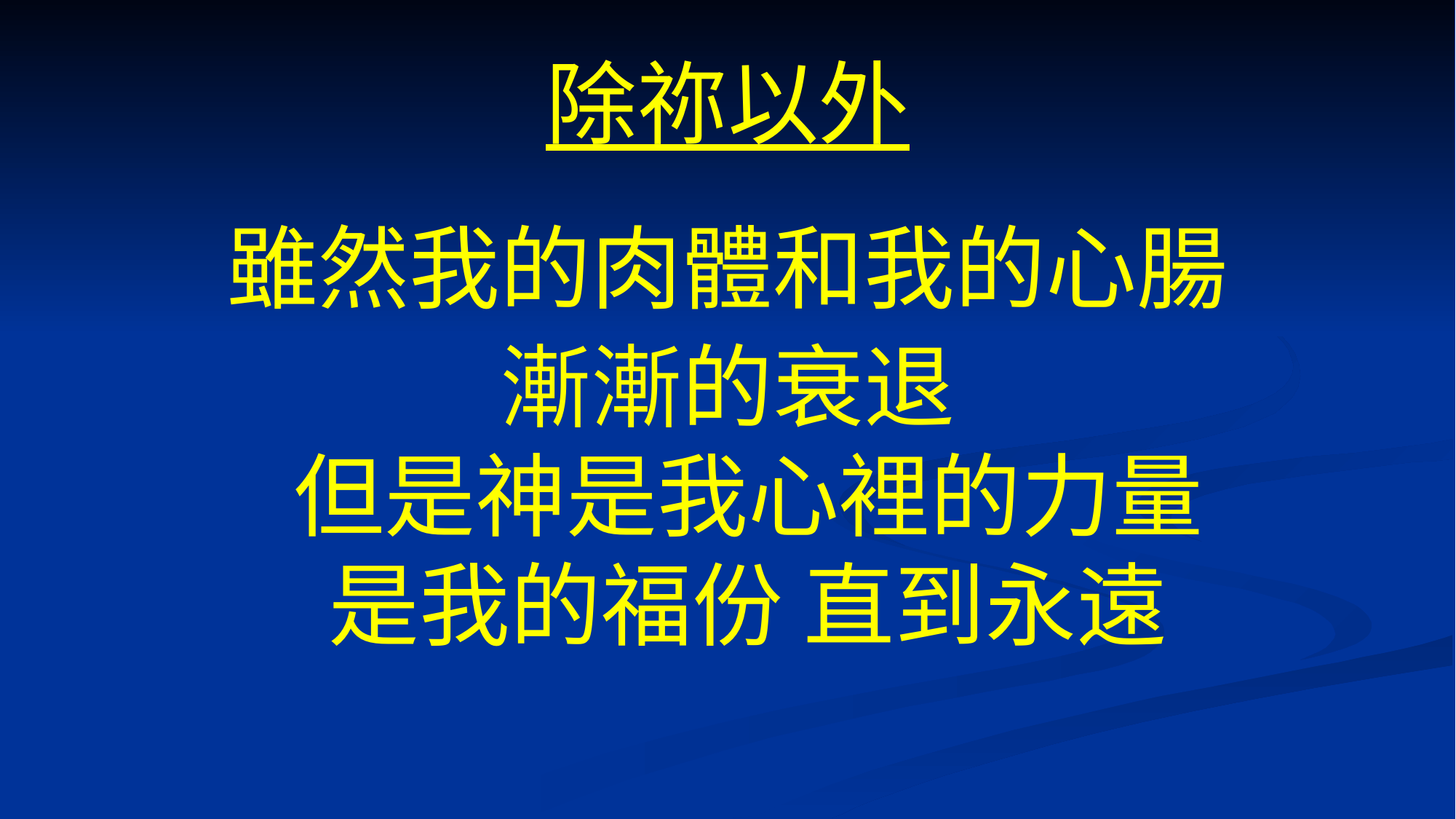

# 除祢以外
雖然我的肉體和我的心腸
漸漸的衰退
但是神是我心裡的力量
是我的福份 直到永遠